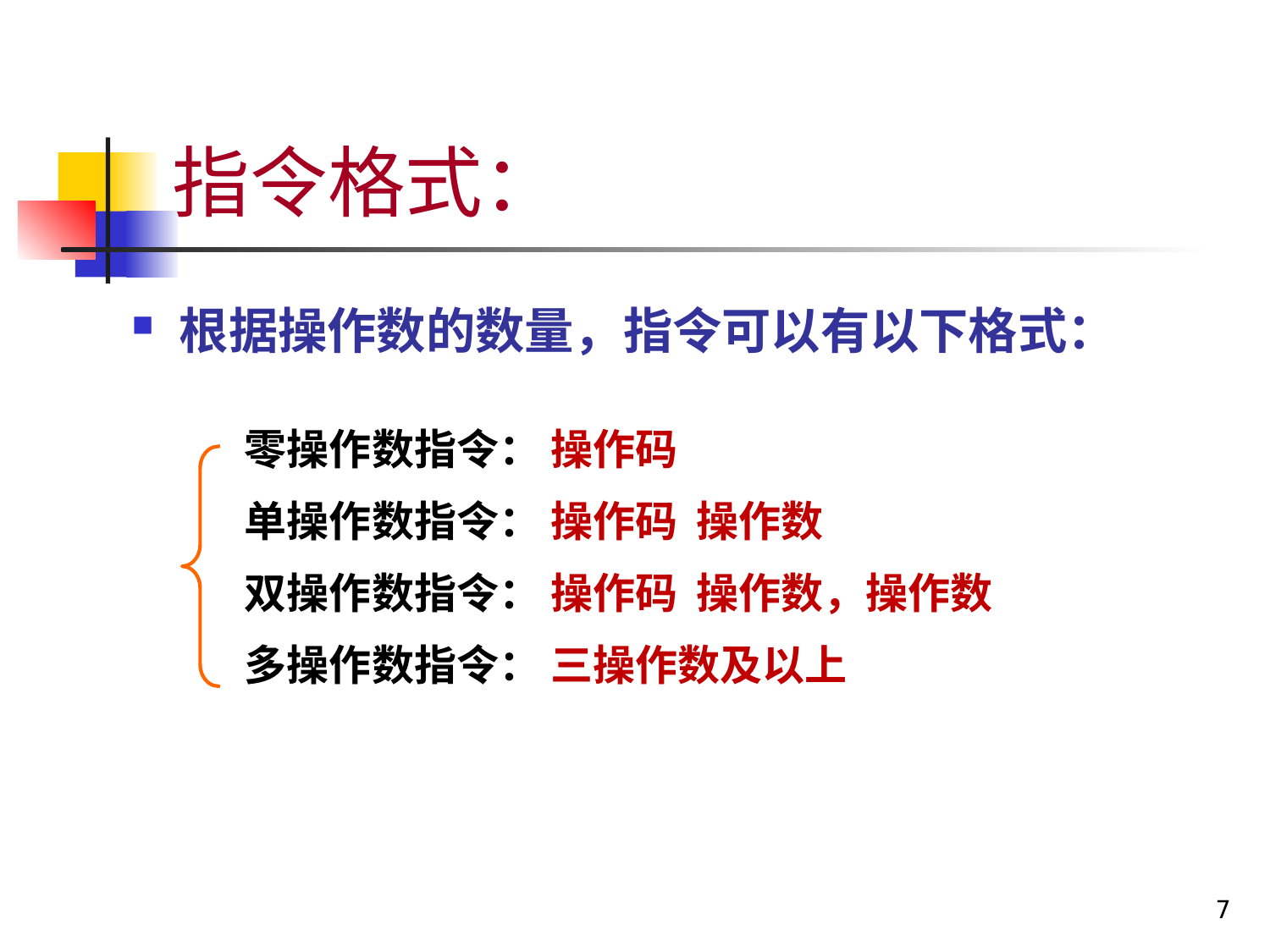

# 指令格式：
根据操作数的数量，指令可以有以下格式：
零操作数指令： 操作码
单操作数指令： 操作码  操作数
双操作数指令： 操作码  操作数，操作数
多操作数指令： 三操作数及以上

7